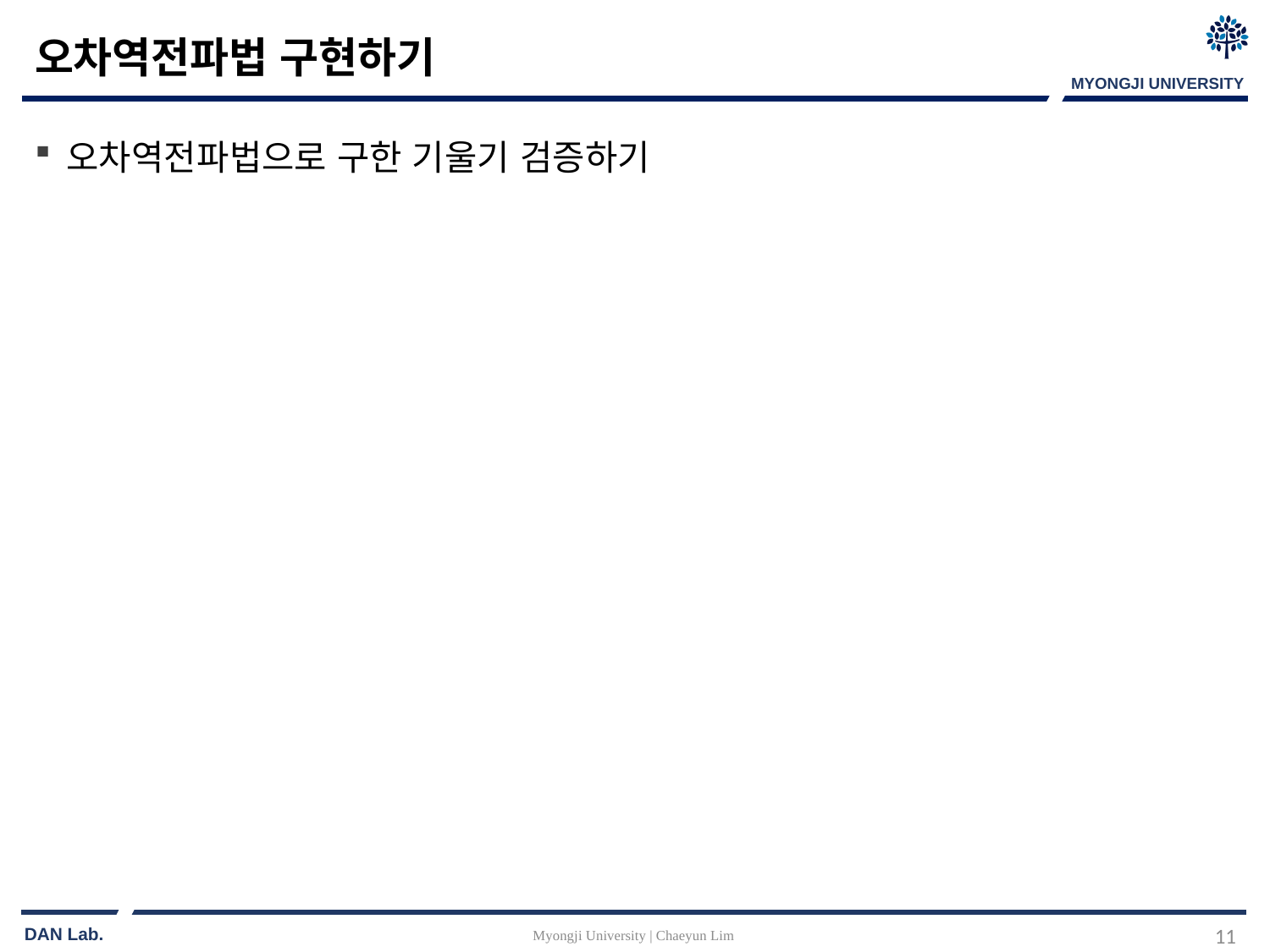

# 오차역전파법 구현하기
오차역전파법으로 구한 기울기 검증하기
Myongji University | Chaeyun Lim
11